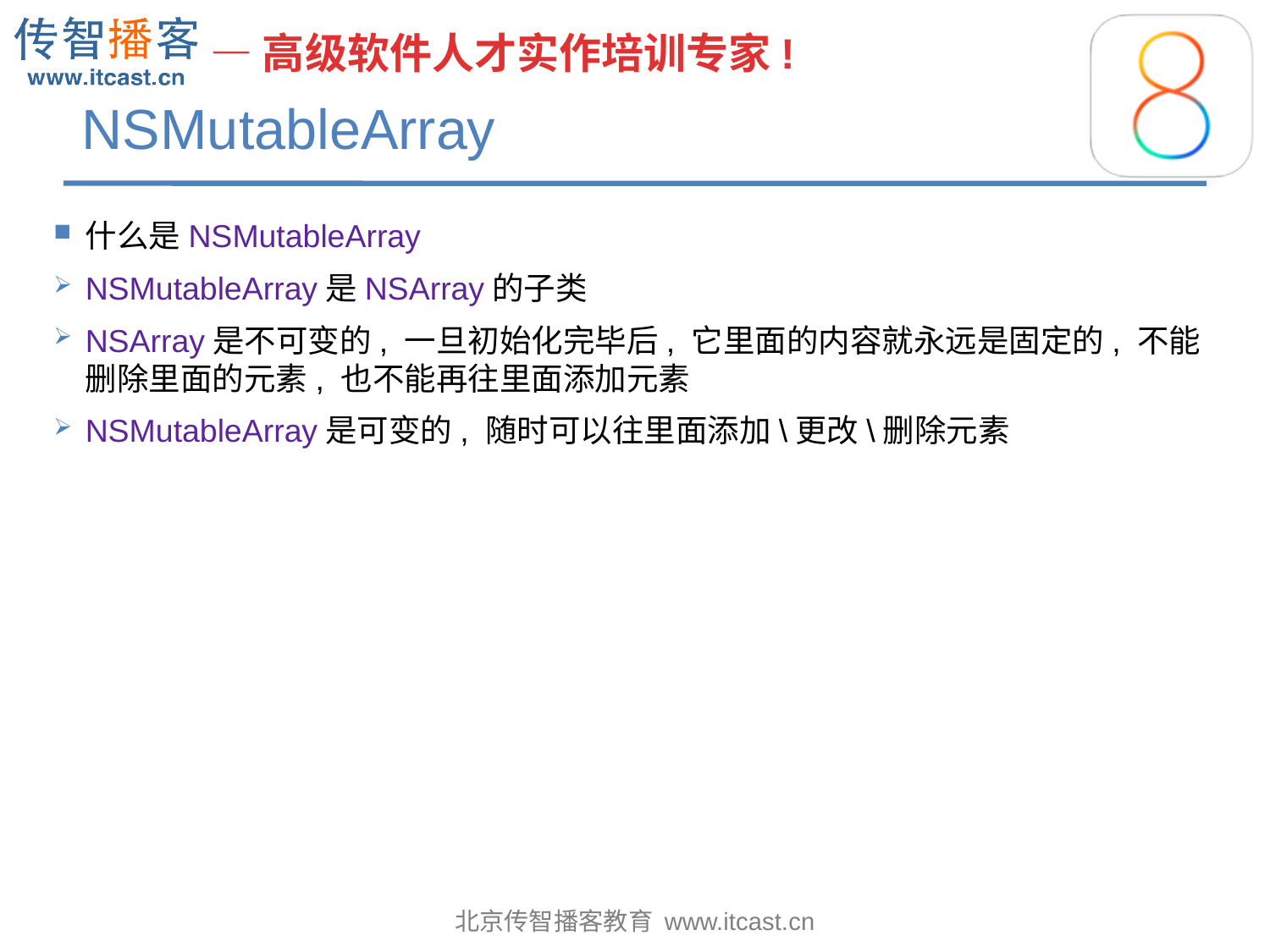

# NSMutableArray
什么是NSMutableArray
NSMutableArray是NSArray的子类
NSArray是不可变的, 一旦初始化完毕后, 它里面的内容就永远是固定的, 不能删除里面的元素, 也不能再往里面添加元素
NSMutableArray是可变的, 随时可以往里面添加\更改\删除元素